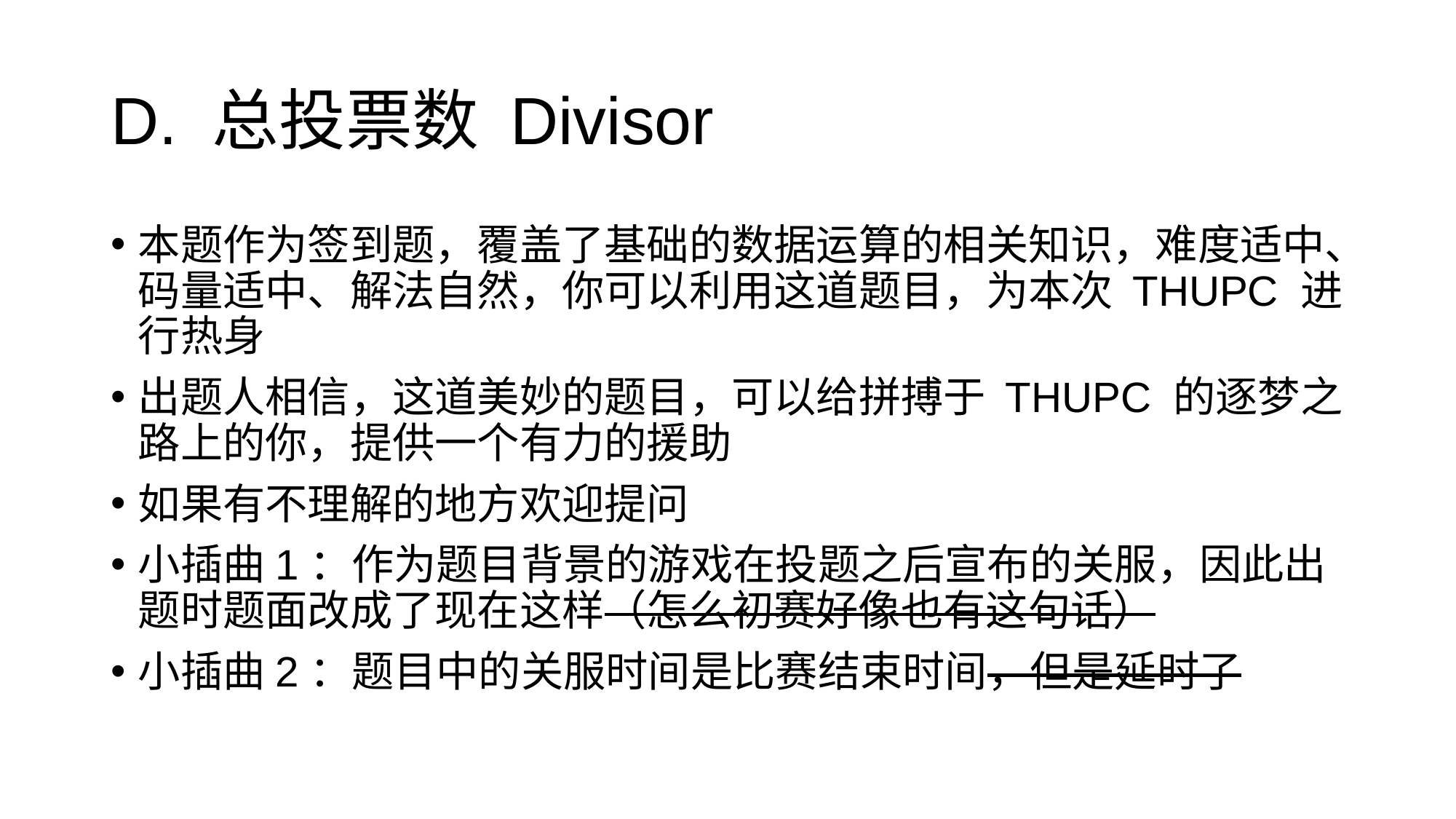

# D. 总投票数 Divisor
本题作为签到题，覆盖了基础的数据运算的相关知识，难度适中、码量适中、解法自然，你可以利用这道题目，为本次 THUPC 进行热身
出题人相信，这道美妙的题目，可以给拼搏于 THUPC 的逐梦之路上的你，提供一个有力的援助
如果有不理解的地方欢迎提问
小插曲1：作为题目背景的游戏在投题之后宣布的关服，因此出题时题面改成了现在这样（怎么初赛好像也有这句话）
小插曲2：题目中的关服时间是比赛结束时间，但是延时了